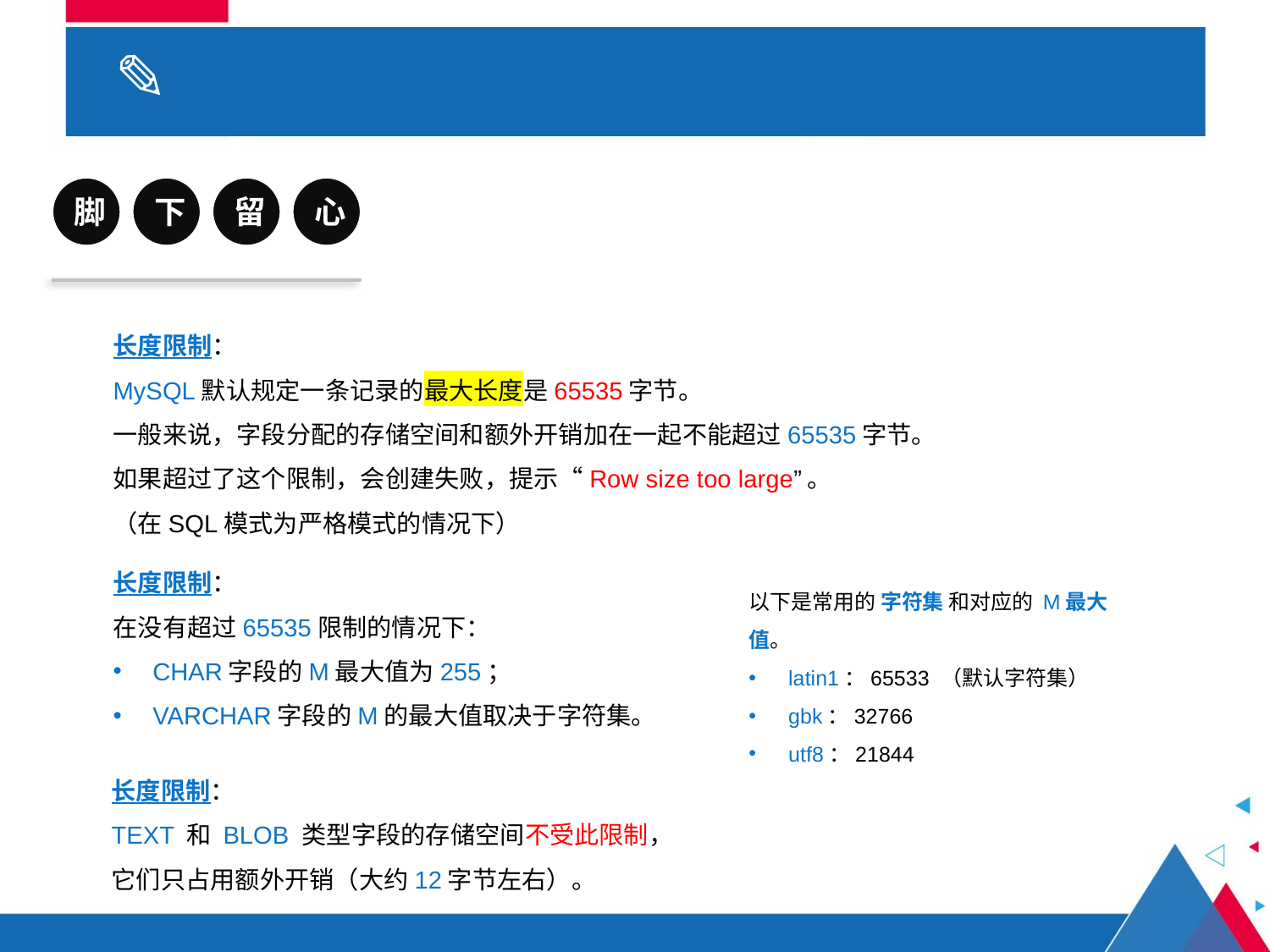

# 3.1 数据类型
脚
下
留
心
长度限制：
MySQL默认规定一条记录的最大长度是65535字节。
一般来说，字段分配的存储空间和额外开销加在一起不能超过65535字节。
如果超过了这个限制，会创建失败，提示“Row size too large”。
（在SQL模式为严格模式的情况下）
长度限制：
在没有超过65535限制的情况下：
CHAR字段的M最大值为255；
VARCHAR字段的M的最大值取决于字符集。
以下是常用的 字符集 和对应的 M最大值。
latin1：65533 （默认字符集）
gbk：32766
utf8：21844
长度限制：
TEXT 和 BLOB 类型字段的存储空间不受此限制，
它们只占用额外开销（大约12字节左右）。